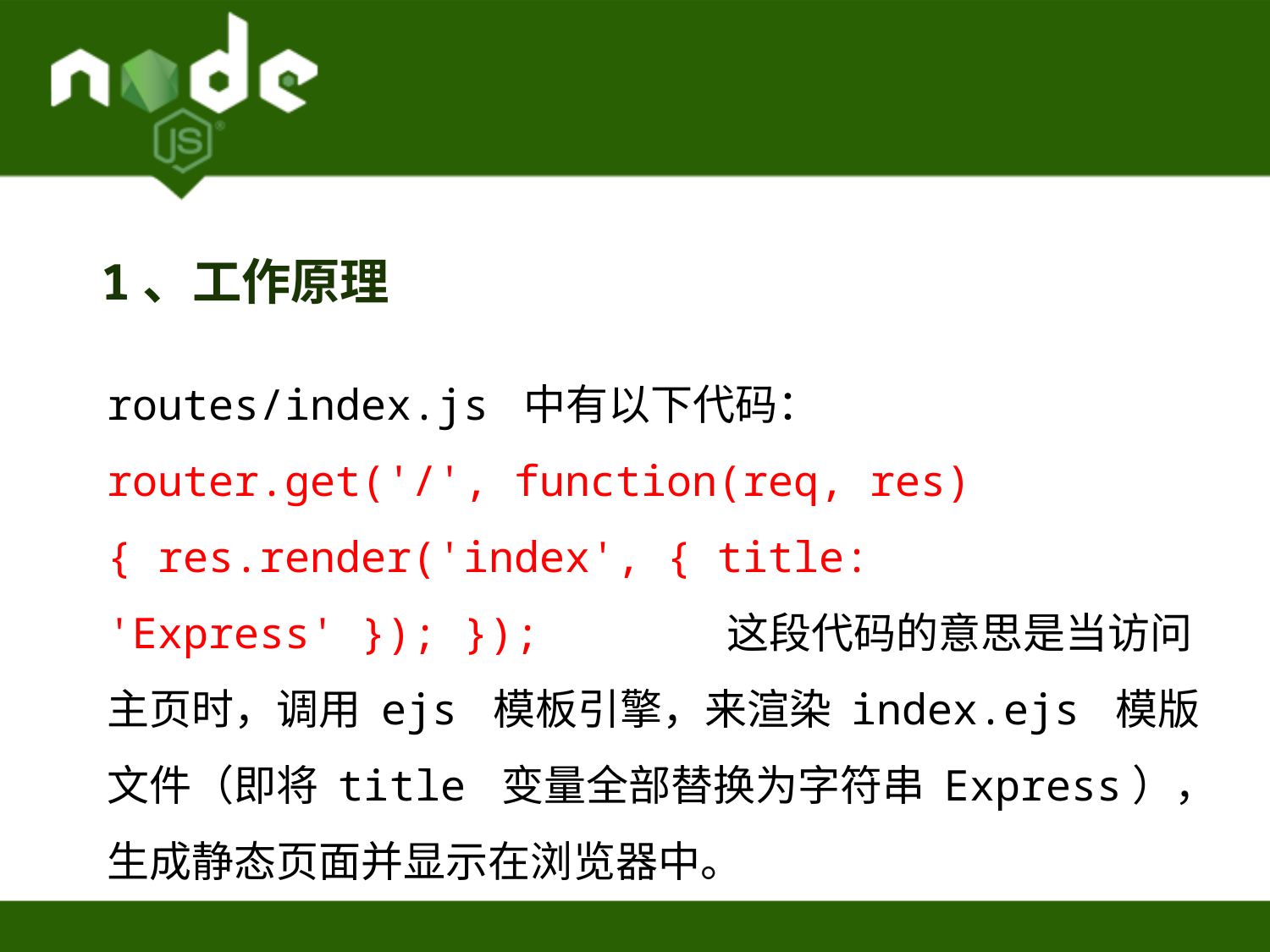

1、工作原理
routes/index.js 中有以下代码：
router.get('/', function(req, res){ res.render('index', { title: 'Express' }); });       这段代码的意思是当访问主页时，调用 ejs 模板引擎，来渲染 index.ejs 模版文件（即将 title 变量全部替换为字符串 Express），生成静态页面并显示在浏览器中。